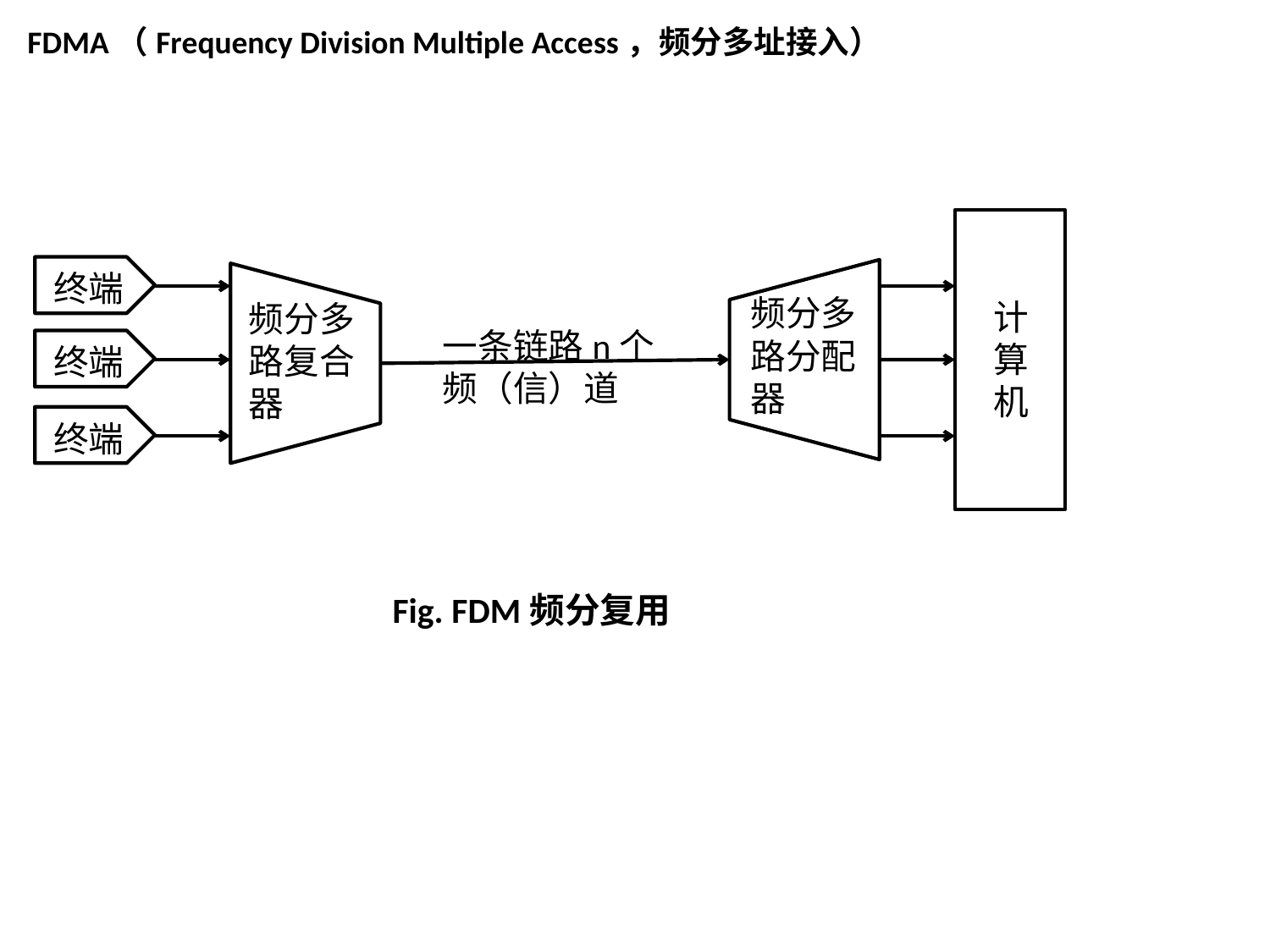

FDMA（Frequency Division Multiple Access，频分多址接入）

终端

频分多路分配器

计算机
频分多路复合器
一条链路n个频（信）道

终端

终端
Fig. FDM频分复用